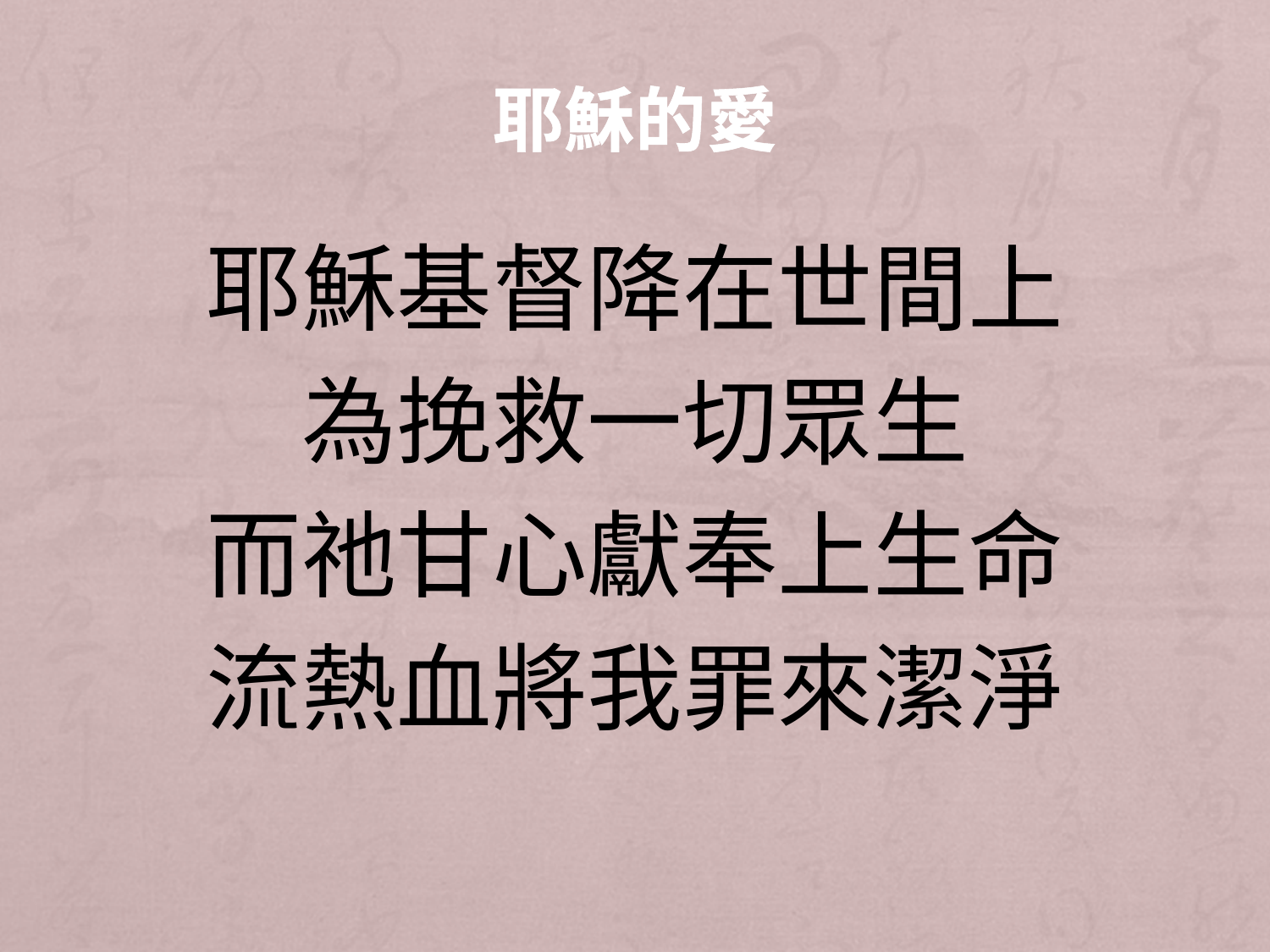

# 耶穌的愛
耶穌基督降在世間上
為挽救一切眾生
而祂甘心獻奉上生命
流熱血將我罪來潔淨